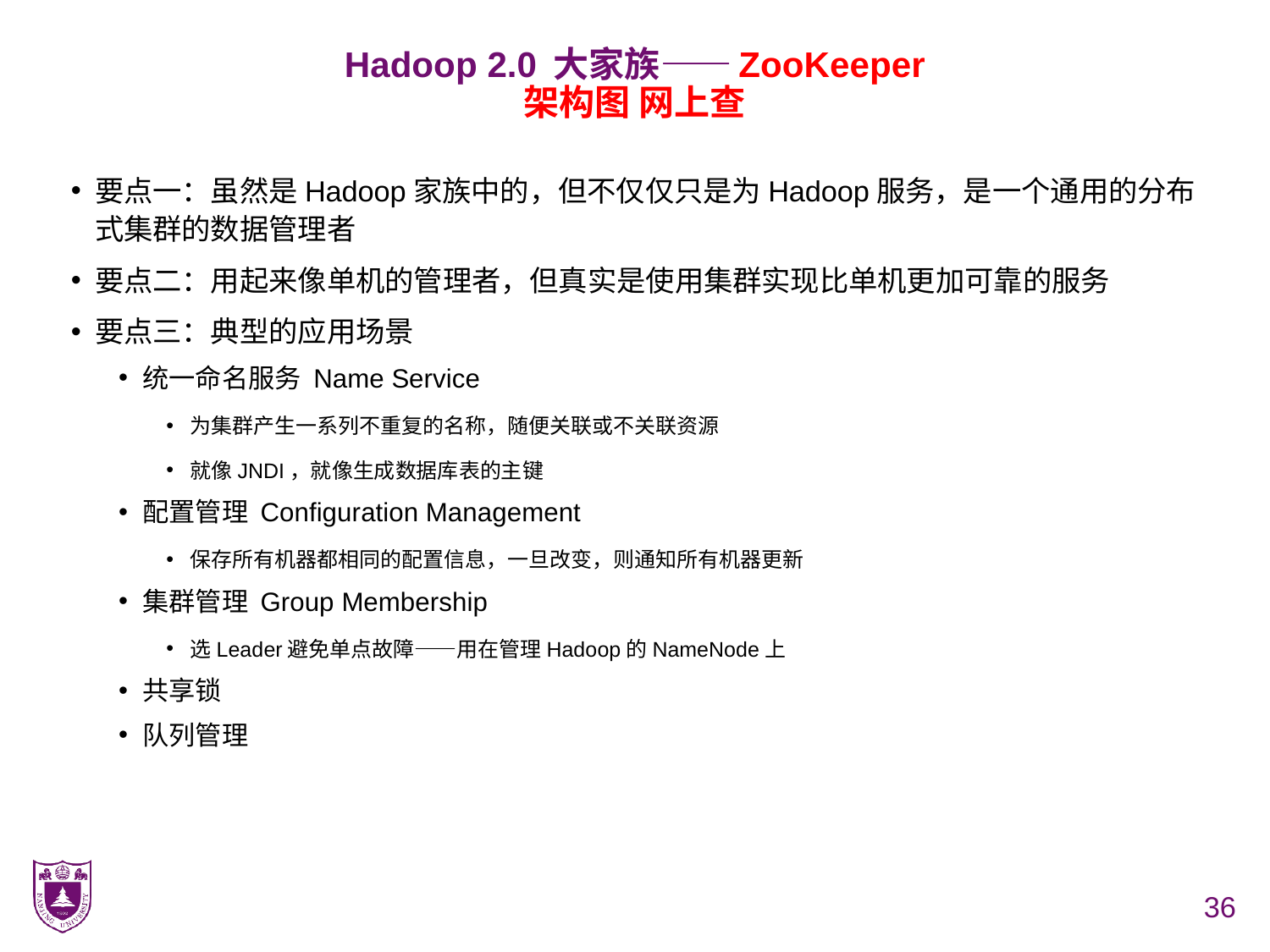

# Hadoop 2.0 大家族——ZooKeeper 架构图 网上查
要点一：虽然是Hadoop家族中的，但不仅仅只是为Hadoop服务，是一个通用的分布式集群的数据管理者
要点二：用起来像单机的管理者，但真实是使用集群实现比单机更加可靠的服务
要点三：典型的应用场景
统一命名服务 Name Service
为集群产生一系列不重复的名称，随便关联或不关联资源
就像JNDI，就像生成数据库表的主键
配置管理 Configuration Management
保存所有机器都相同的配置信息，一旦改变，则通知所有机器更新
集群管理 Group Membership
选Leader避免单点故障——用在管理Hadoop的NameNode上
共享锁
队列管理

36